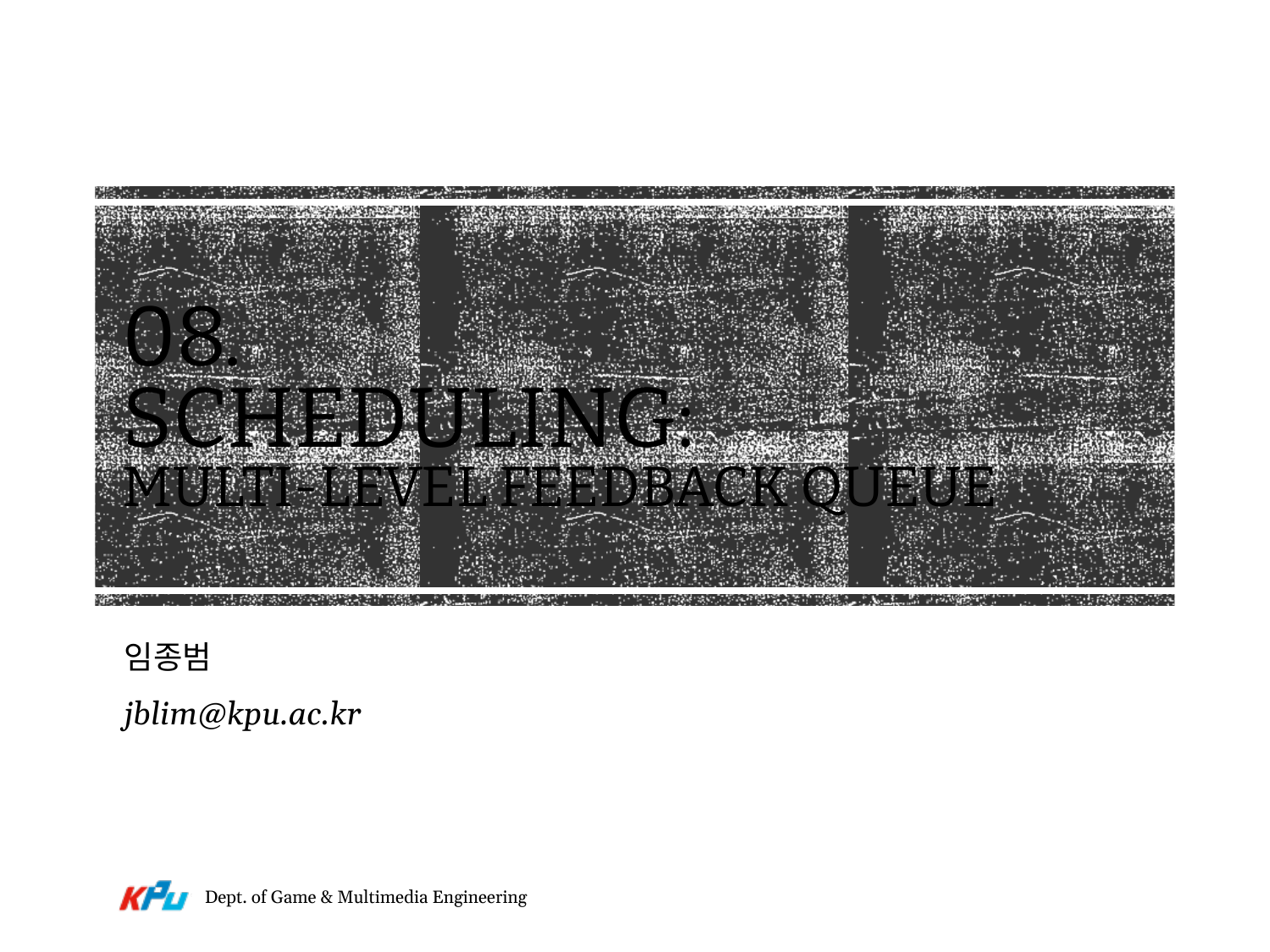

# 08. Scheduling: Multi-Level Feedback Queue
임종범
jblim@kpu.ac.kr

Dept. of Game & Multimedia Engineering